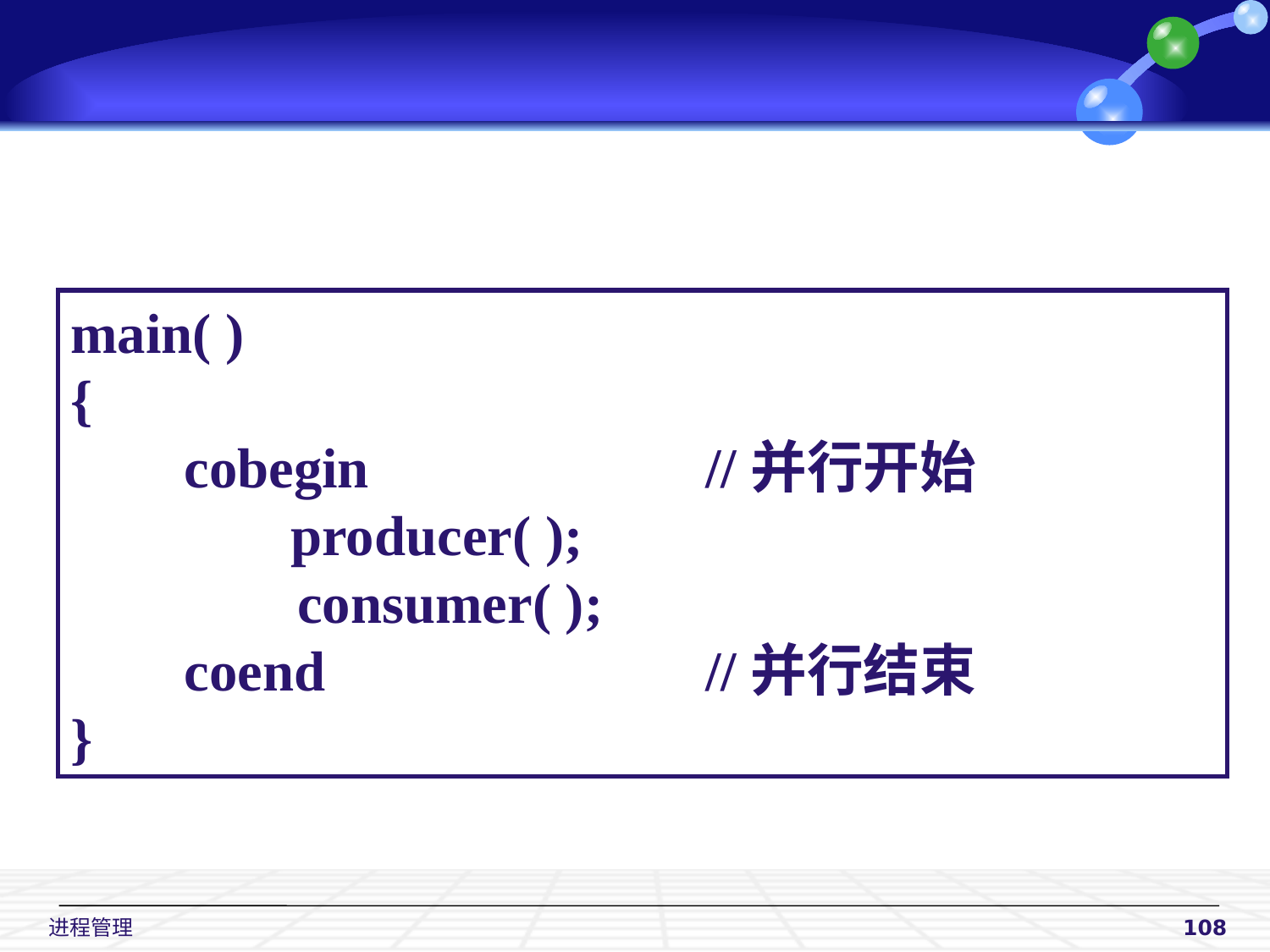

main( )
{
        cobegin			//并行开始
                producer( );
                consumer( );
        coend			//并行结束
}
   进程管理
108